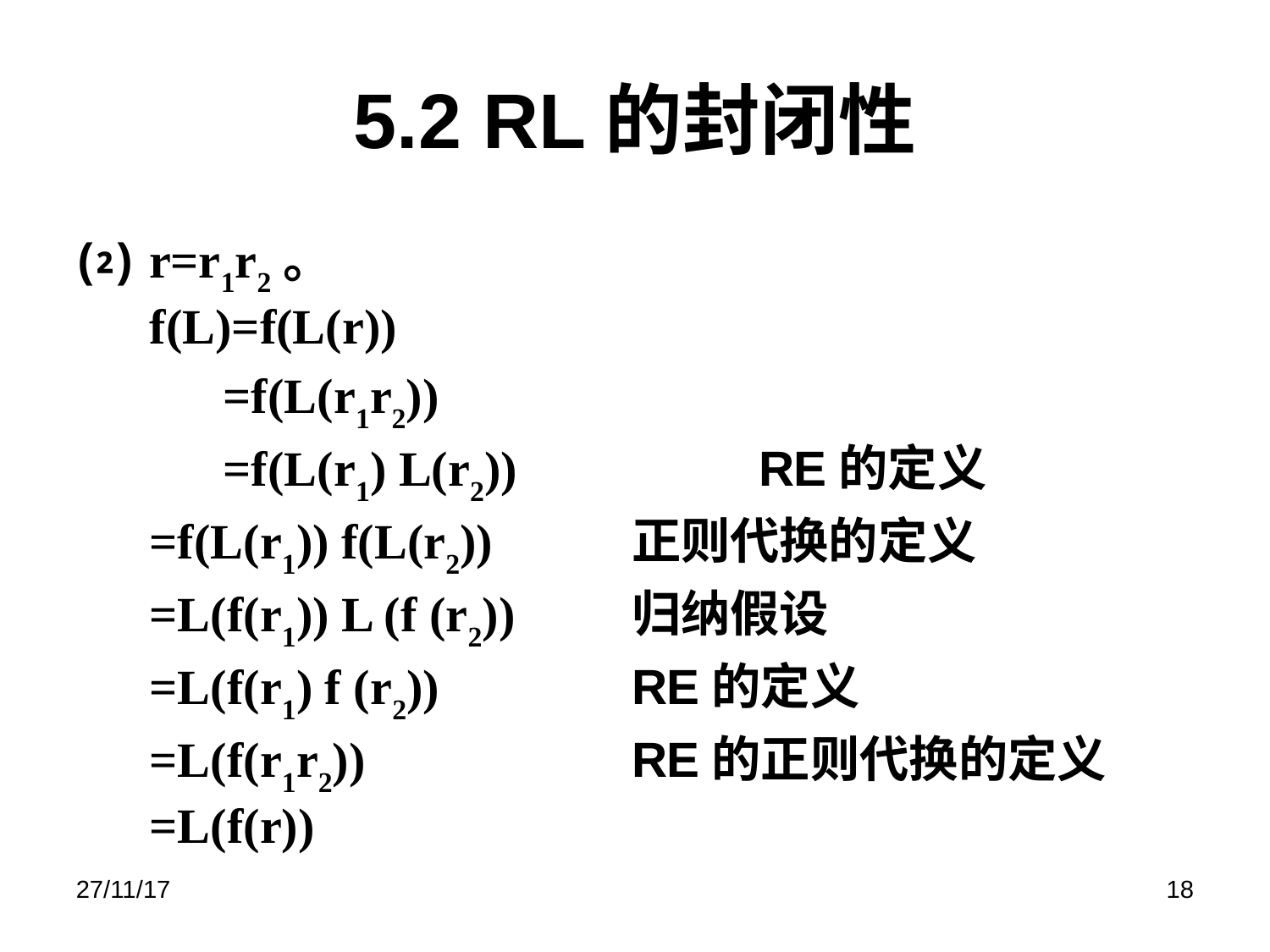

# 5.2 RL的封闭性
⑵ r=r1r2。
      f(L)=f(L(r))
            =f(L(r1r2))
            =f(L(r1) L(r2))		RE的定义
      =f(L(r1)) f(L(r2))		正则代换的定义
      =L(f(r1)) L (f (r2))	归纳假设
      =L(f(r1) f (r2))		RE的定义
      =L(f(r1r2))			RE的正则代换的定义
      =L(f(r))
27/11/17
18